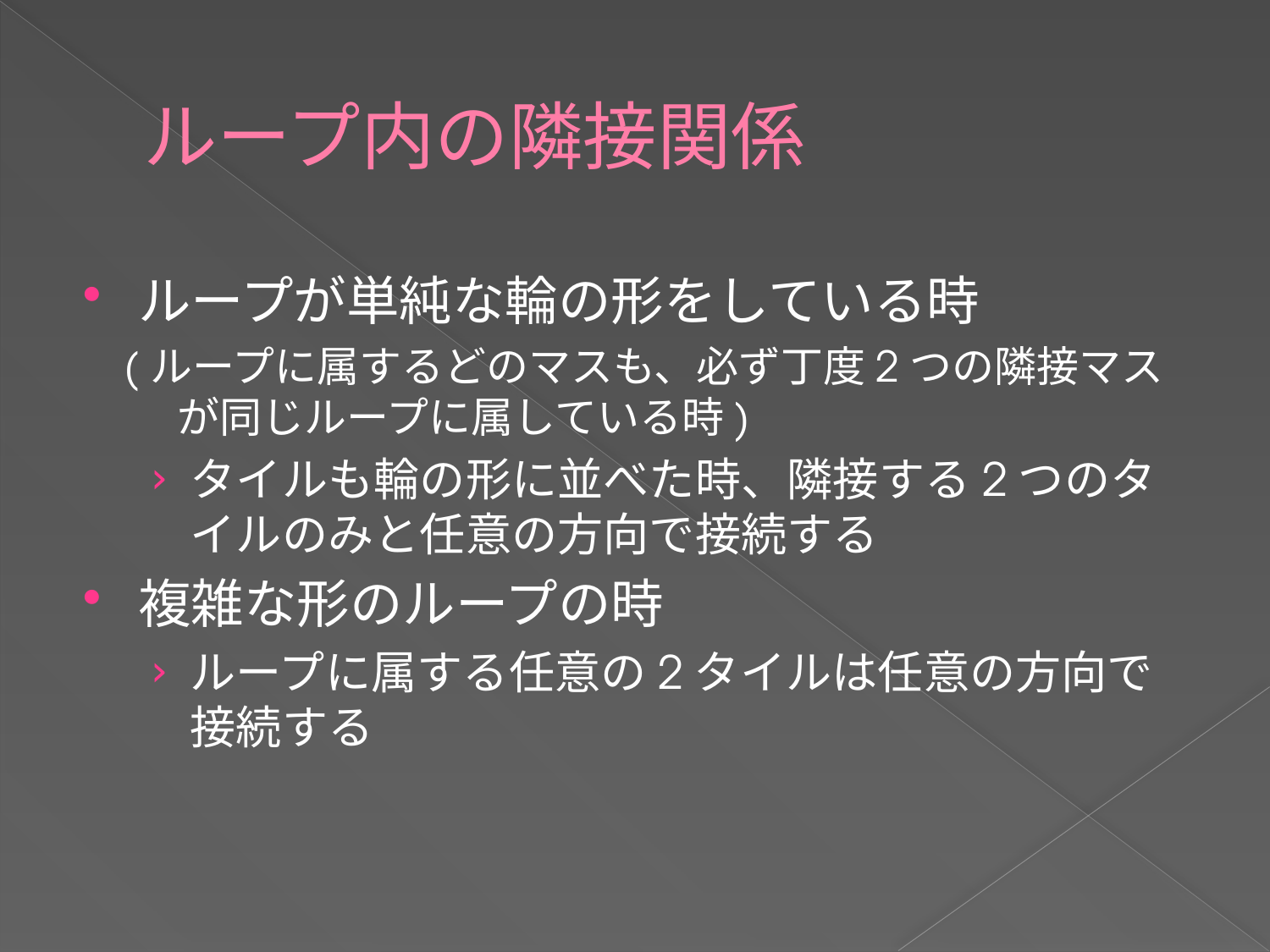

# ループ内の隣接関係
ループが単純な輪の形をしている時
(ループに属するどのマスも、必ず丁度2つの隣接マスが同じループに属している時)
タイルも輪の形に並べた時、隣接する2つのタイルのみと任意の方向で接続する
複雑な形のループの時
ループに属する任意の2タイルは任意の方向で接続する